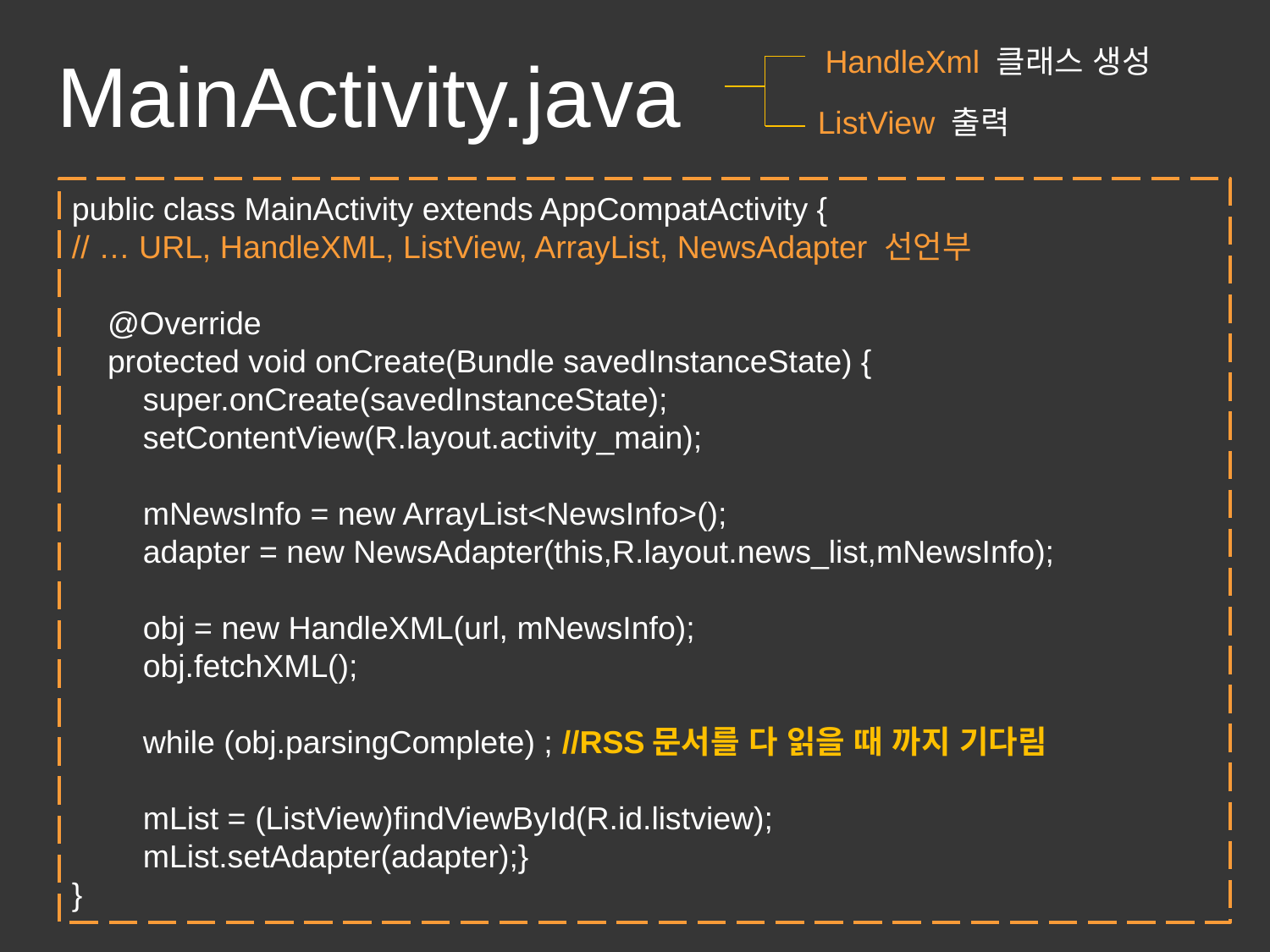

HandleXml 클래스 생성
MainActivity.java
ListView 출력

public class MainActivity extends AppCompatActivity {
// … URL, HandleXML, ListView, ArrayList, NewsAdapter 선언부

    @Override
    protected void onCreate(Bundle savedInstanceState) {
        super.onCreate(savedInstanceState);
        setContentView(R.layout.activity_main);

        mNewsInfo = new ArrayList<NewsInfo>();
        adapter = new NewsAdapter(this,R.layout.news_list,mNewsInfo);

        obj = new HandleXML(url, mNewsInfo);
        obj.fetchXML();

        while (obj.parsingComplete) ; //RSS문서를 다 읽을 때 까지 기다림

        mList = (ListView)findViewById(R.id.listview);
        mList.setAdapter(adapter);}
}